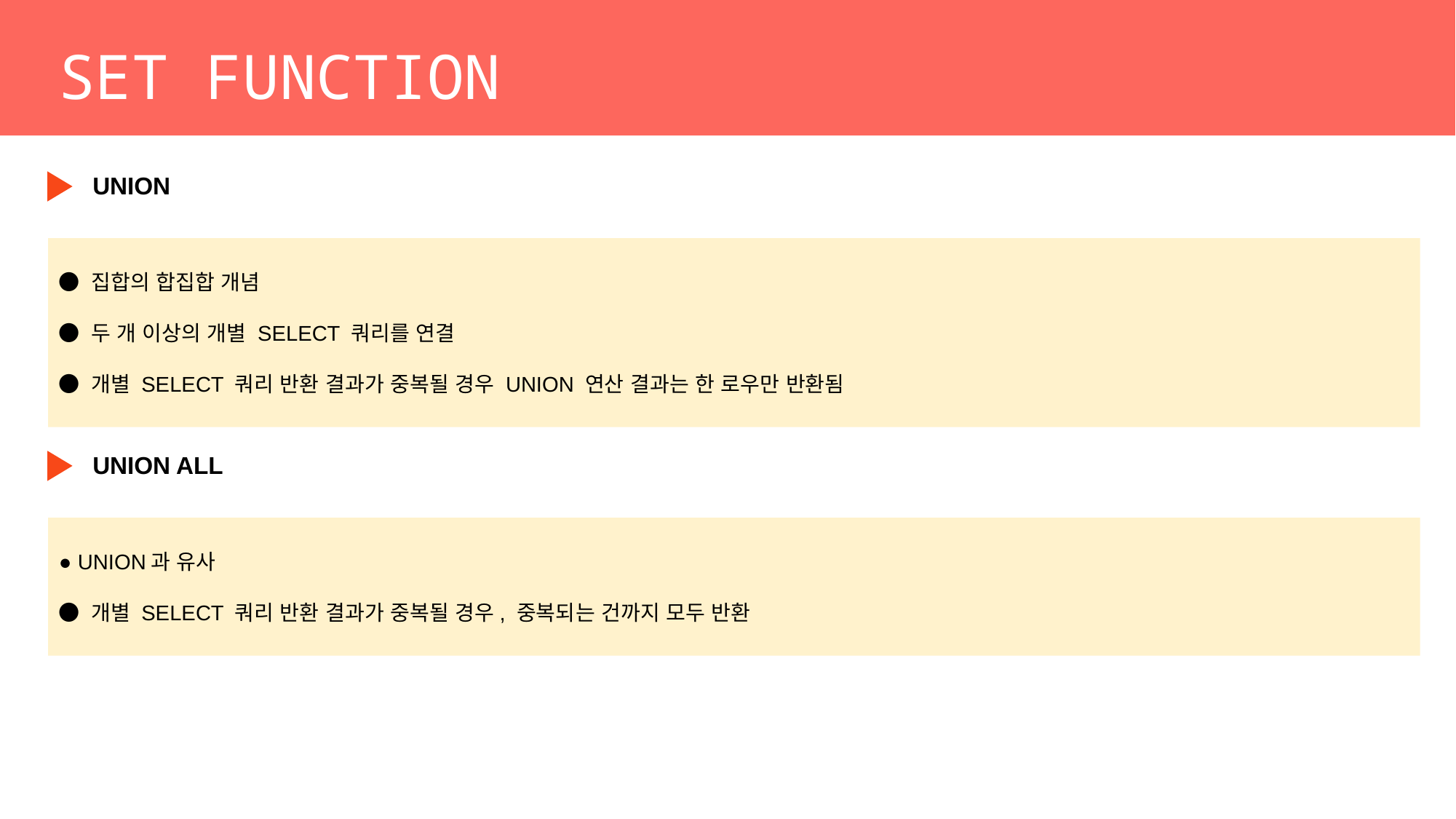

SET FUNCTION
UNION

● 집합의 합집합 개념

● 두 개 이상의 개별 SELECT 쿼리를 연결

● 개별 SELECT 쿼리 반환 결과가 중복될 경우 UNION 연산 결과는 한 로우만 반환됨

UNION ALL

● UNION과 유사

● 개별 SELECT 쿼리 반환 결과가 중복될 경우, 중복되는 건까지 모두 반환